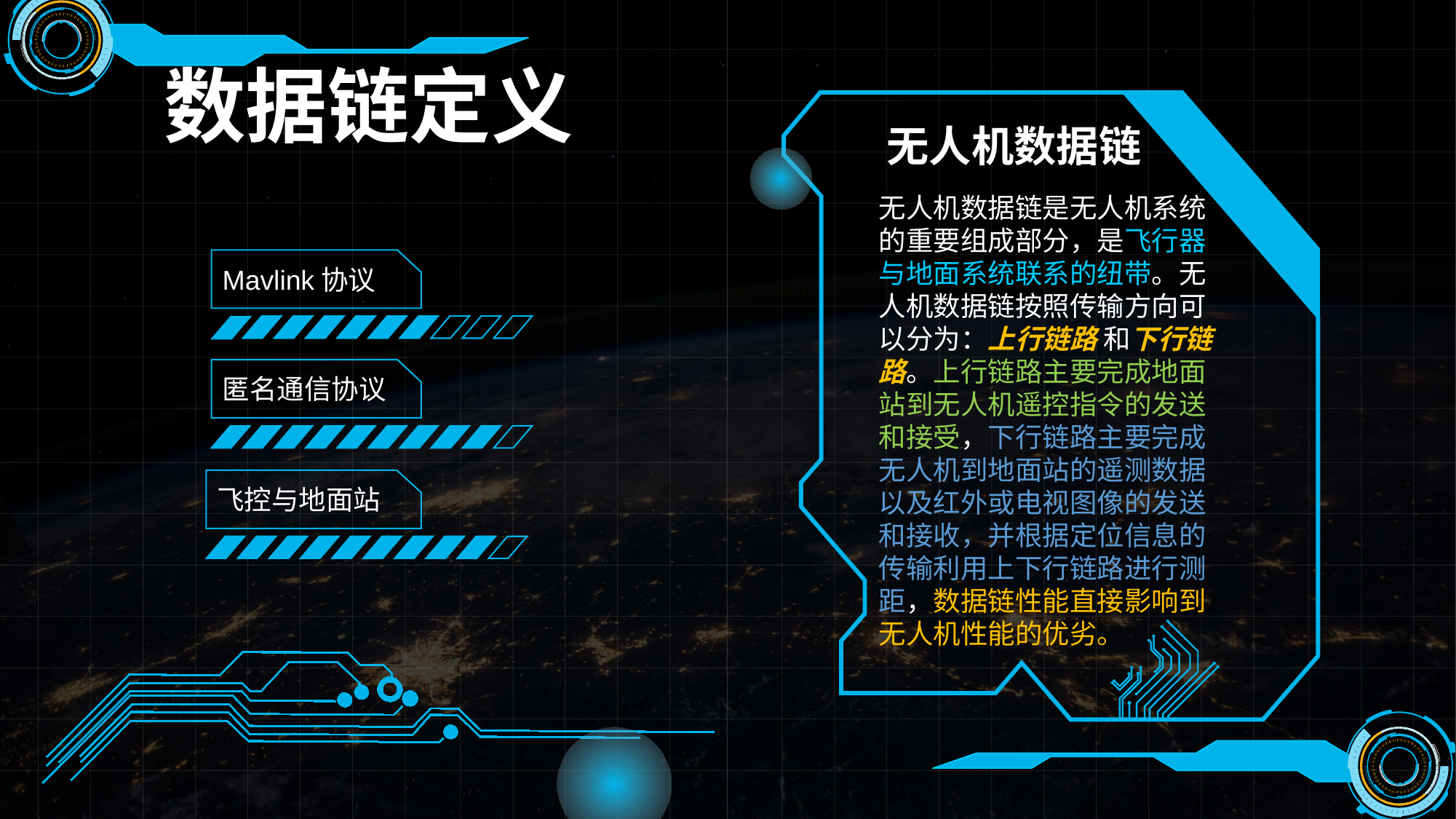

数据链定义

无人机数据链

无人机数据链是无人机系统的重要组成部分，是飞行器与地面系统联系的纽带。无人机数据链按照传输方向可以分为：上行链路 和下行链路。上行链路主要完成地面站到无人机遥控指令的发送和接受，下行链路主要完成无人机到地面站的遥测数据以及红外或电视图像的发送和接收，并根据定位信息的传输利用上下行链路进行测距，数据链性能直接影响到无人机性能的优劣。
Mavlink协议

匿名通信协议

飞控与地面站